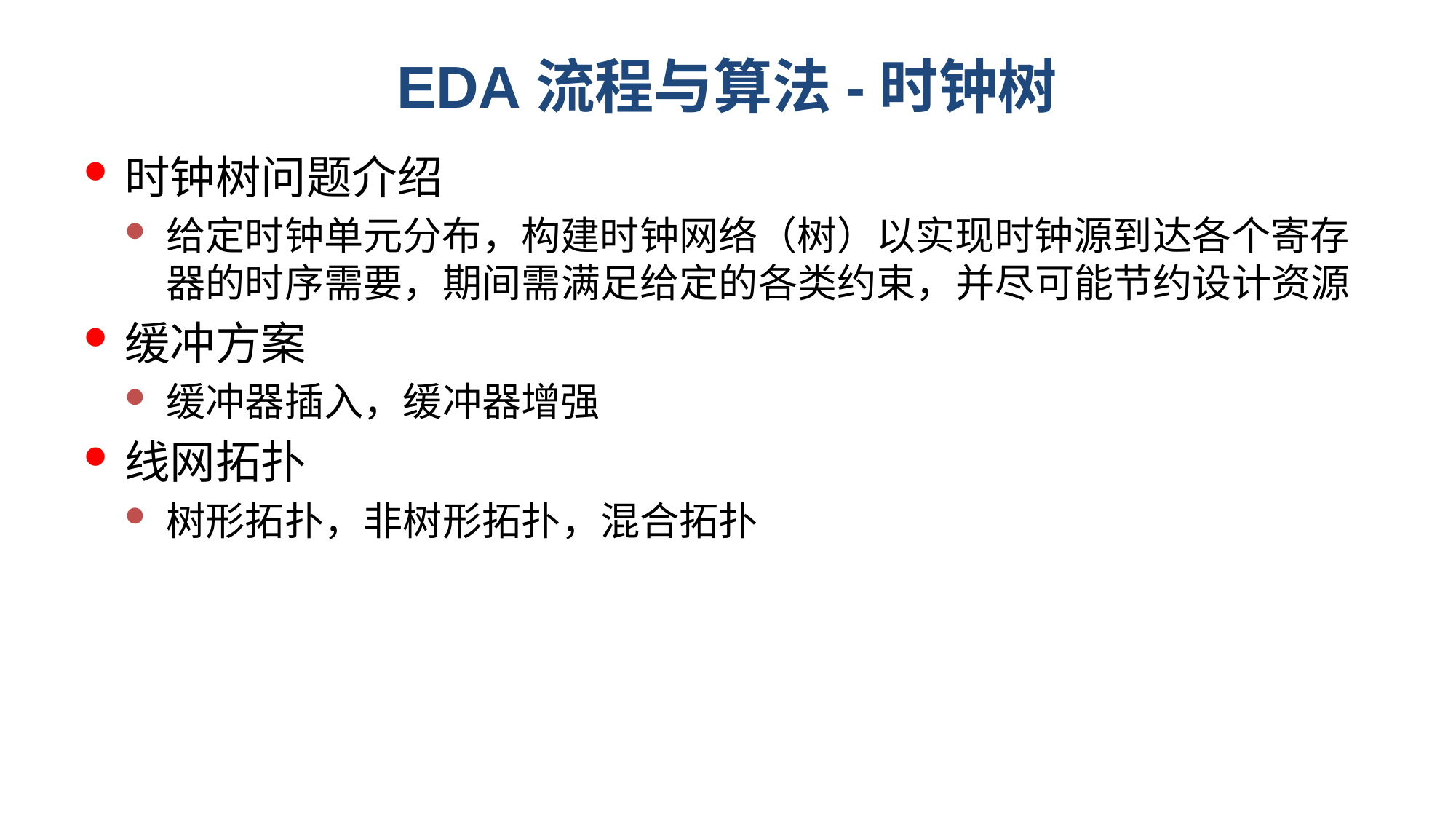

# EDA流程与算法-时钟树
时钟树问题介绍
给定时钟单元分布，构建时钟网络（树）以实现时钟源到达各个寄存器的时序需要，期间需满足给定的各类约束，并尽可能节约设计资源
缓冲方案
缓冲器插入，缓冲器增强
线网拓扑
树形拓扑，非树形拓扑，混合拓扑